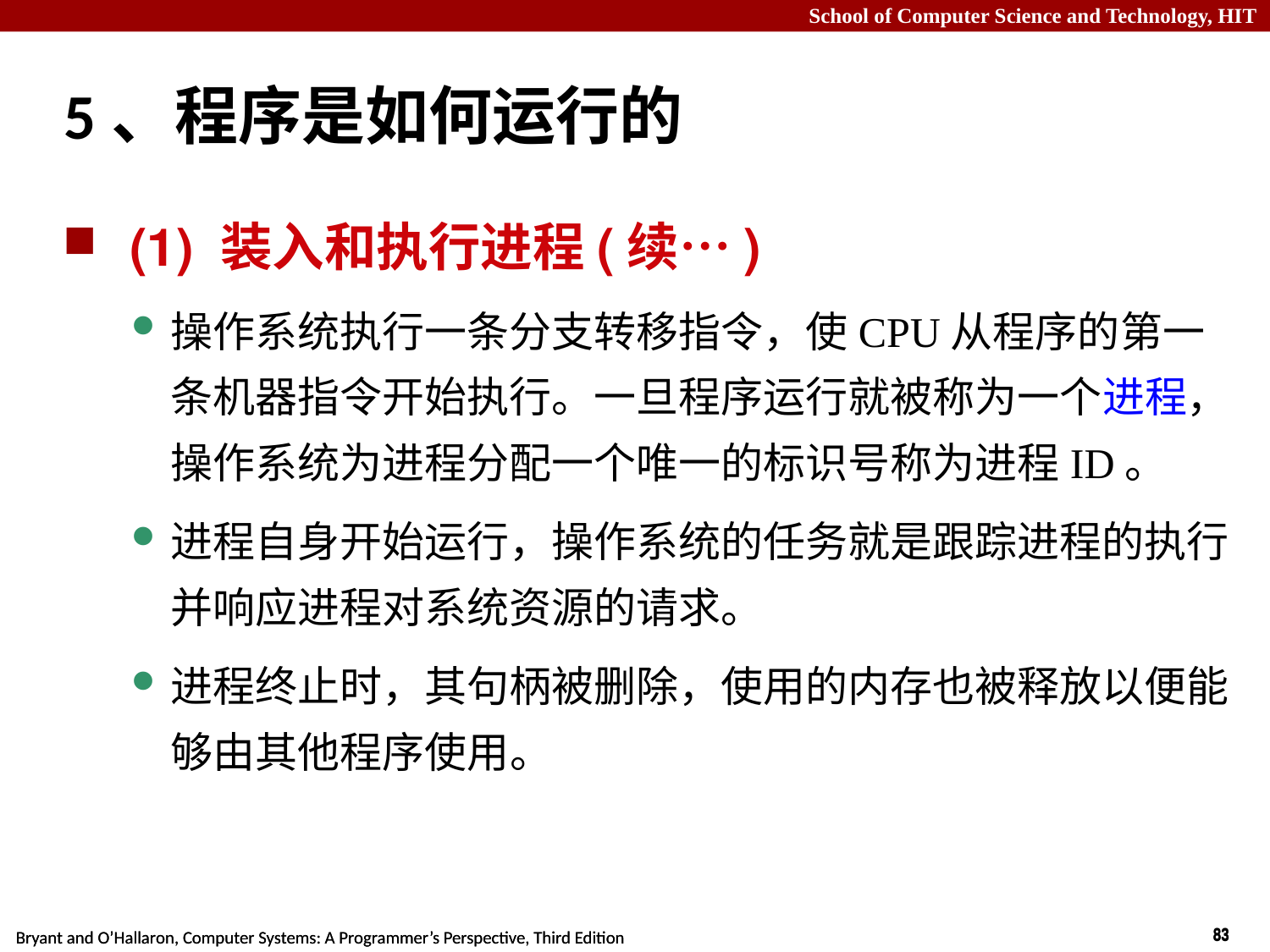

# 5、程序是如何运行的
 (1) 装入和执行进程(续…)
操作系统执行一条分支转移指令，使CPU从程序的第一条机器指令开始执行。一旦程序运行就被称为一个进程，操作系统为进程分配一个唯一的标识号称为进程ID。
进程自身开始运行，操作系统的任务就是跟踪进程的执行并响应进程对系统资源的请求。
进程终止时，其句柄被删除，使用的内存也被释放以便能够由其他程序使用。